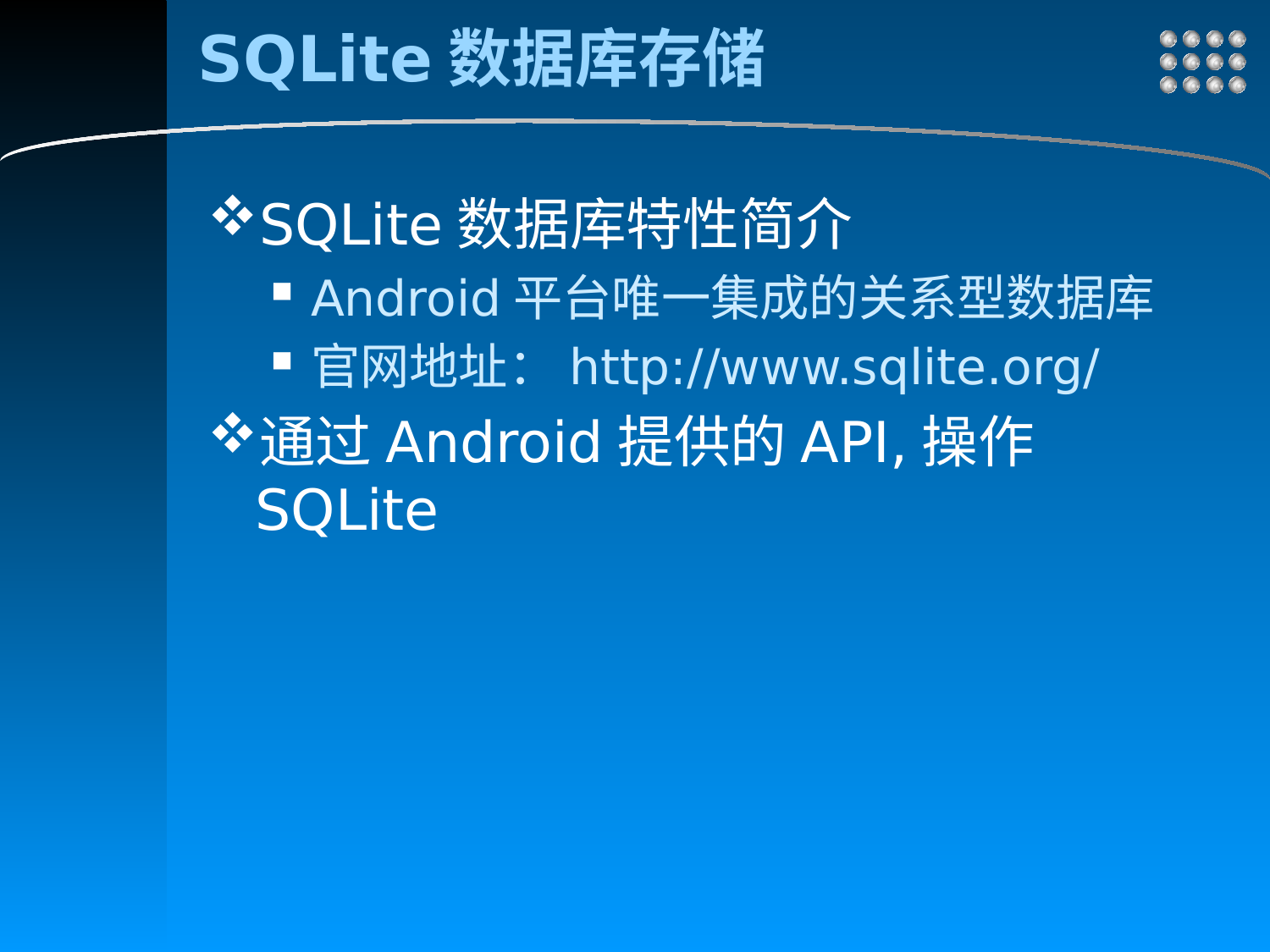

# SQLite数据库存储
SQLite数据库特性简介
Android平台唯一集成的关系型数据库
官网地址：http://www.sqlite.org/
通过Android提供的API,操作SQLite